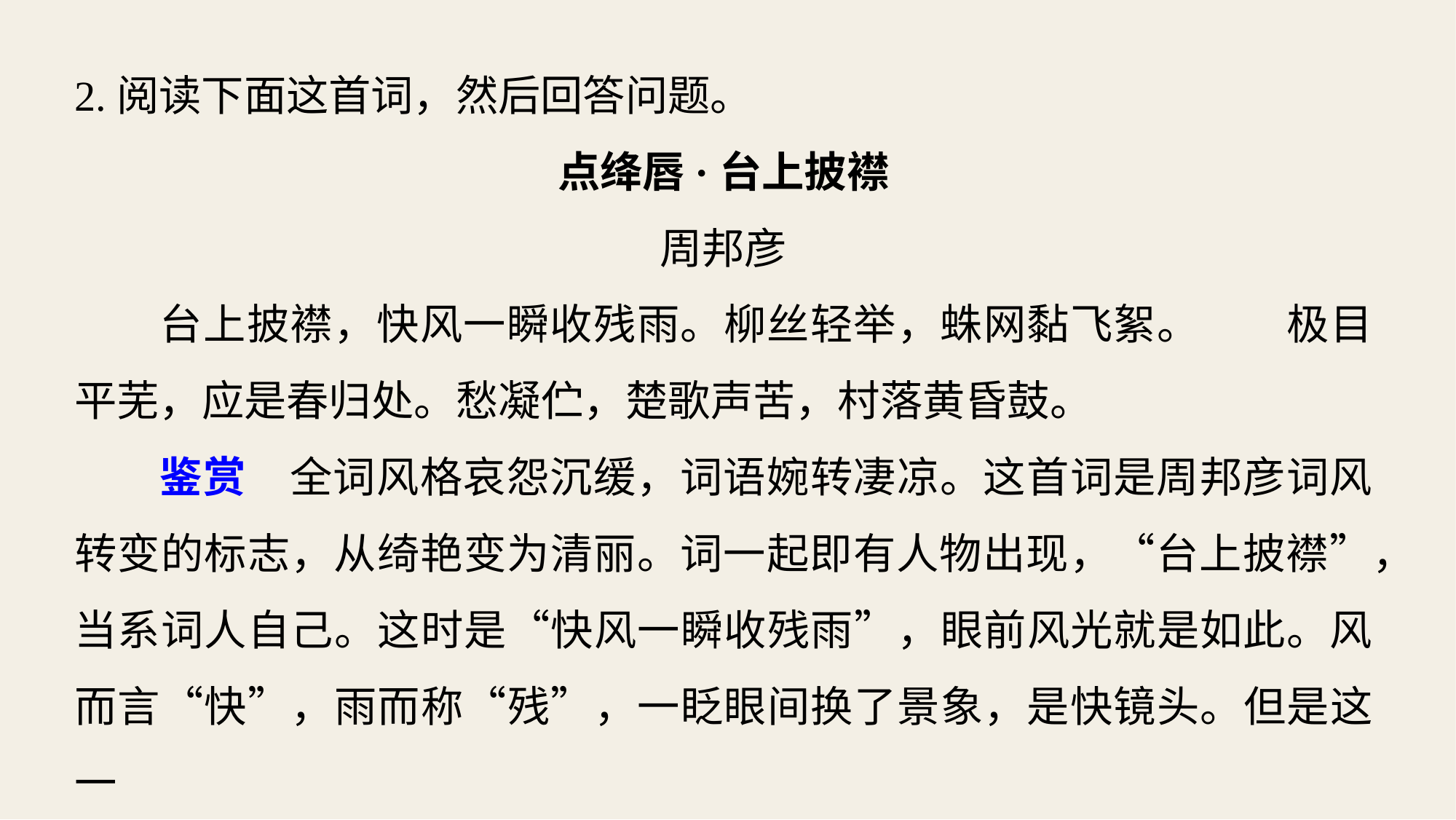

2.阅读下面这首词，然后回答问题。
点绛唇·台上披襟
周邦彦
台上披襟，快风一瞬收残雨。柳丝轻举，蛛网黏飞絮。　　极目平芜，应是春归处。愁凝伫，楚歌声苦，村落黄昏鼓。
鉴赏　全词风格哀怨沉缓，词语婉转凄凉。这首词是周邦彦词风转变的标志，从绮艳变为清丽。词一起即有人物出现，“台上披襟”，当系词人自己。这时是“快风一瞬收残雨”，眼前风光就是如此。风而言“快”，雨而称“残”，一眨眼间换了景象，是快镜头。但是这一